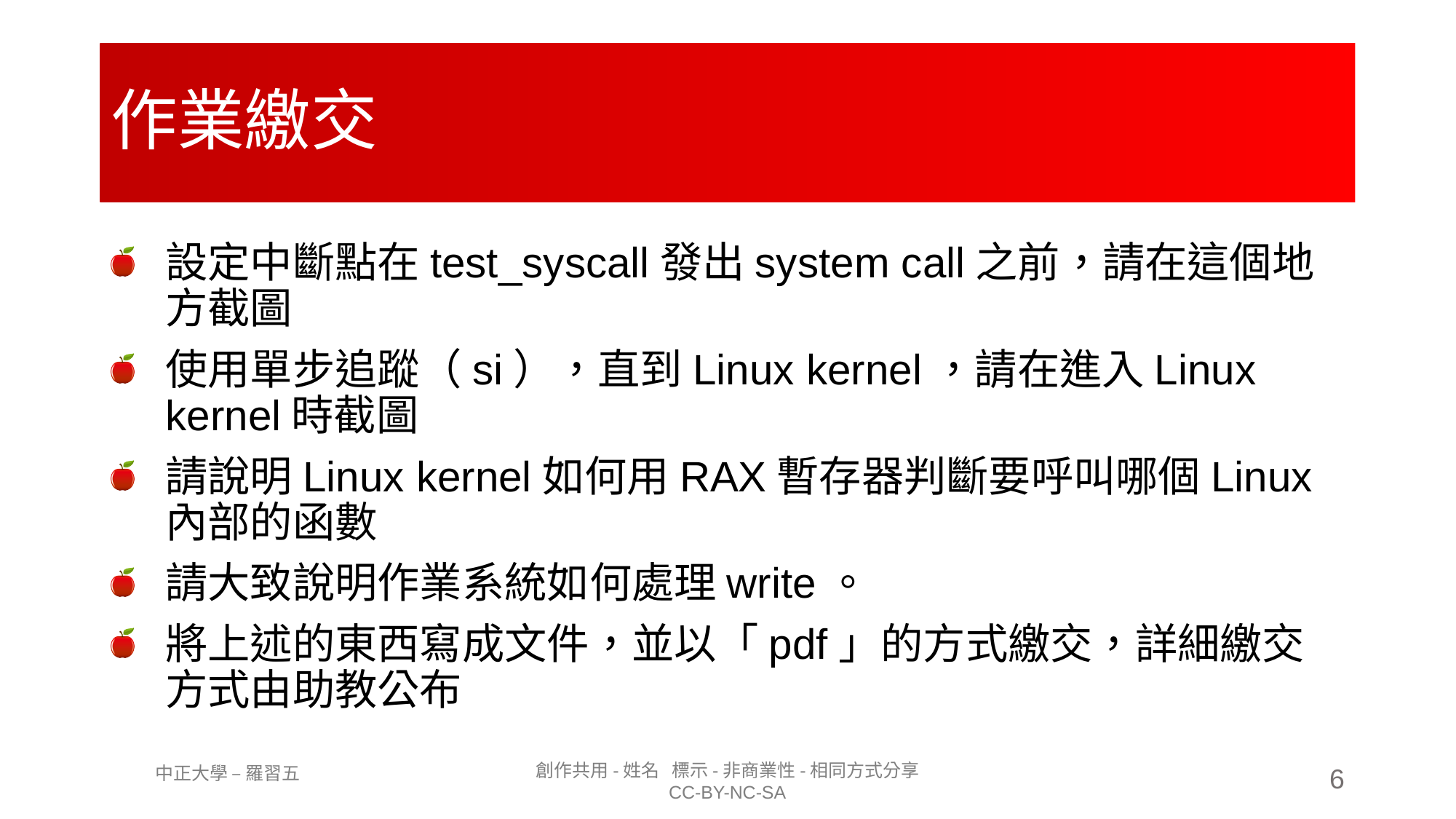

# 作業繳交
設定中斷點在test_syscall發出system call之前，請在這個地方截圖
使用單步追蹤（si），直到Linux kernel，請在進入Linux kernel時截圖
請說明Linux kernel如何用RAX暫存器判斷要呼叫哪個Linux內部的函數
請大致說明作業系統如何處理write。
將上述的東西寫成文件，並以「pdf」的方式繳交，詳細繳交方式由助教公布